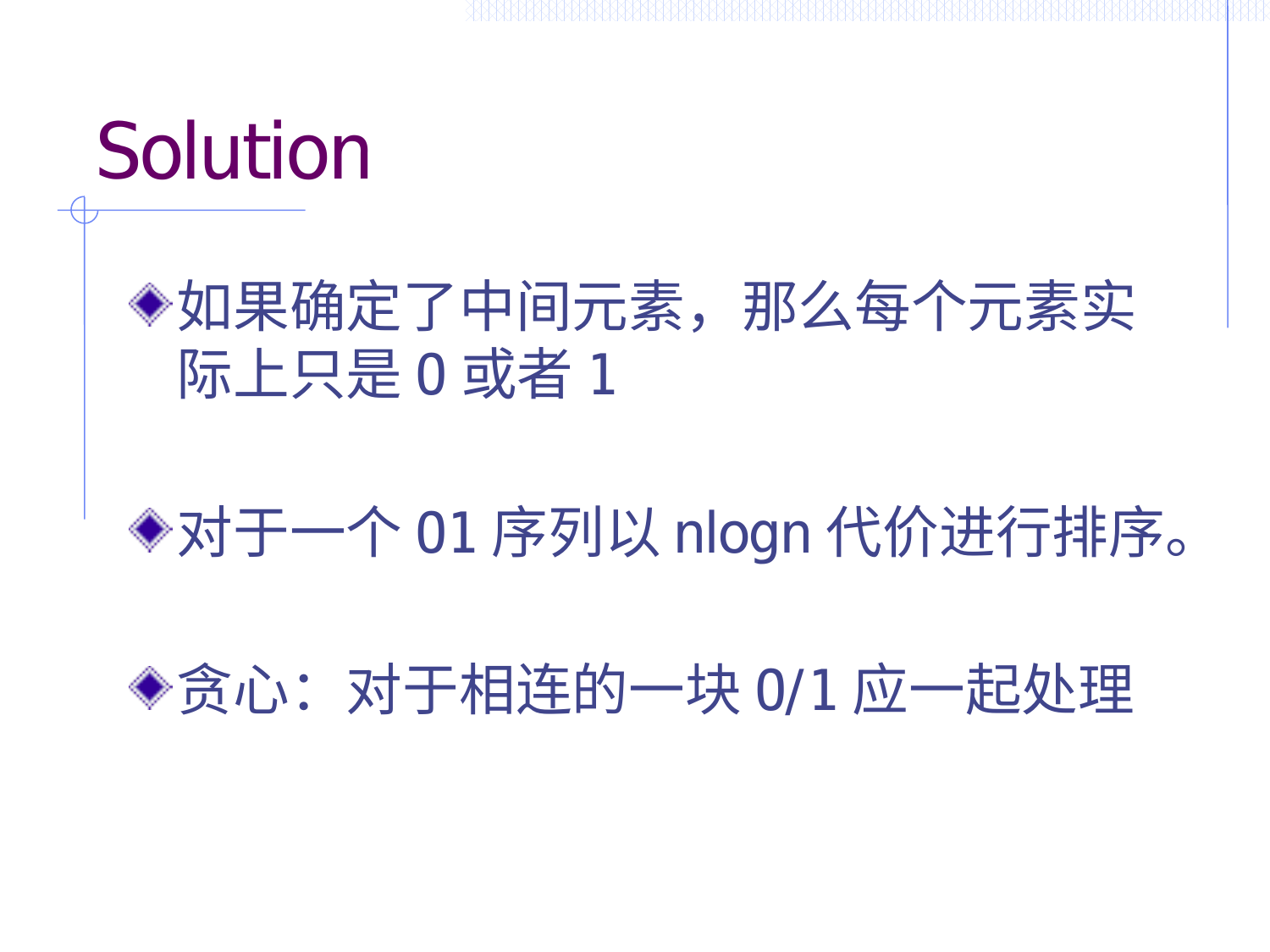

# Solution
如果确定了中间元素，那么每个元素实际上只是0或者1

对于一个01序列以nlogn代价进行排序。

贪心：对于相连的一块0/1应一起处理